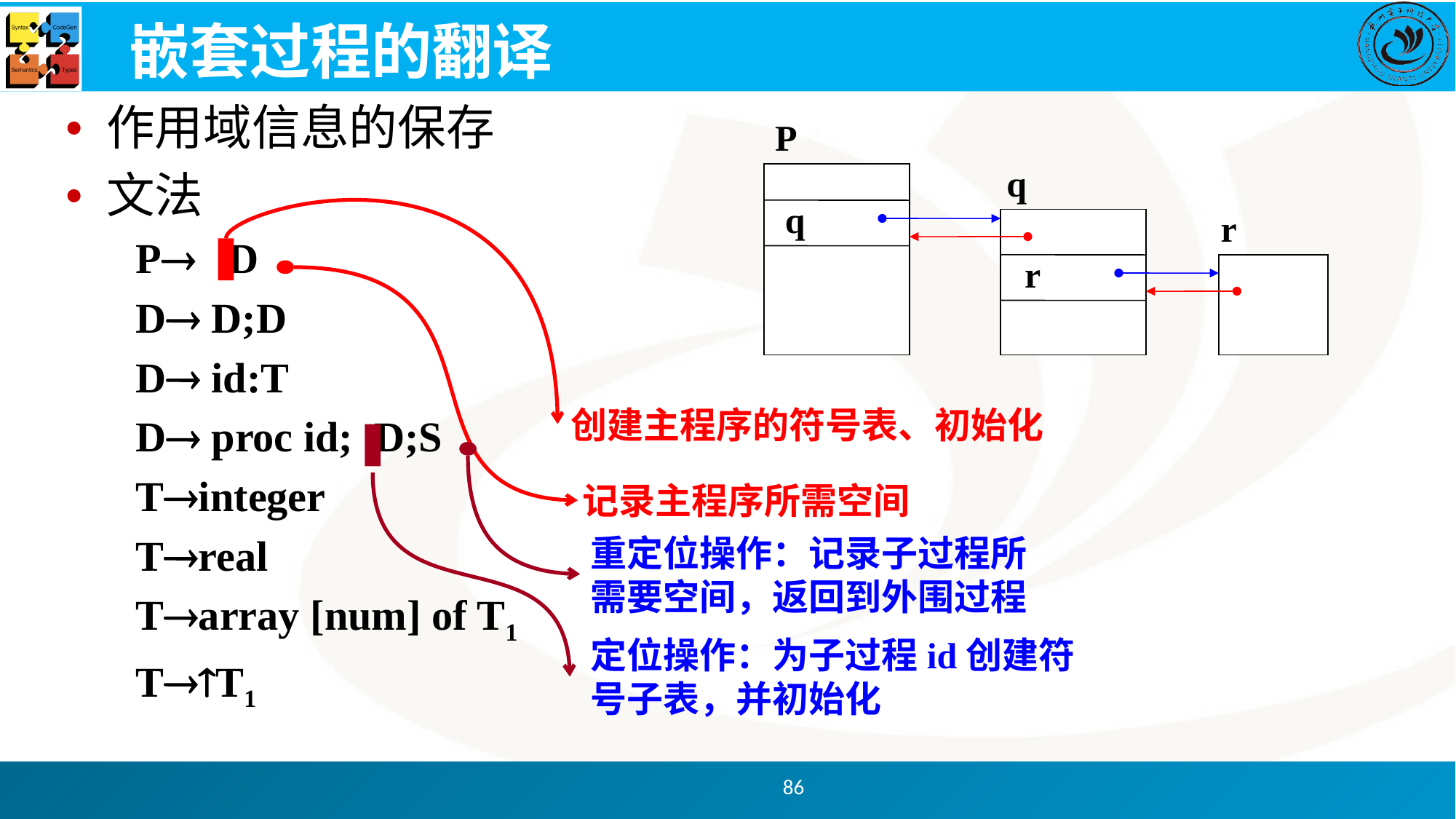

# 嵌套过程的翻译
作用域信息的保存
文法
P→   D
D→ D;D
D→ id:T
D→ proc id;  D;S
T→integer
T→real
T→array [num] of T1
T→↑T1

P
q

q

r

r

创建主程序的符号表、初始化

记录主程序所需空间
重定位操作：记录子过程所需要空间，返回到外围过程
定位操作：为子过程id创建符号子表，并初始化
86